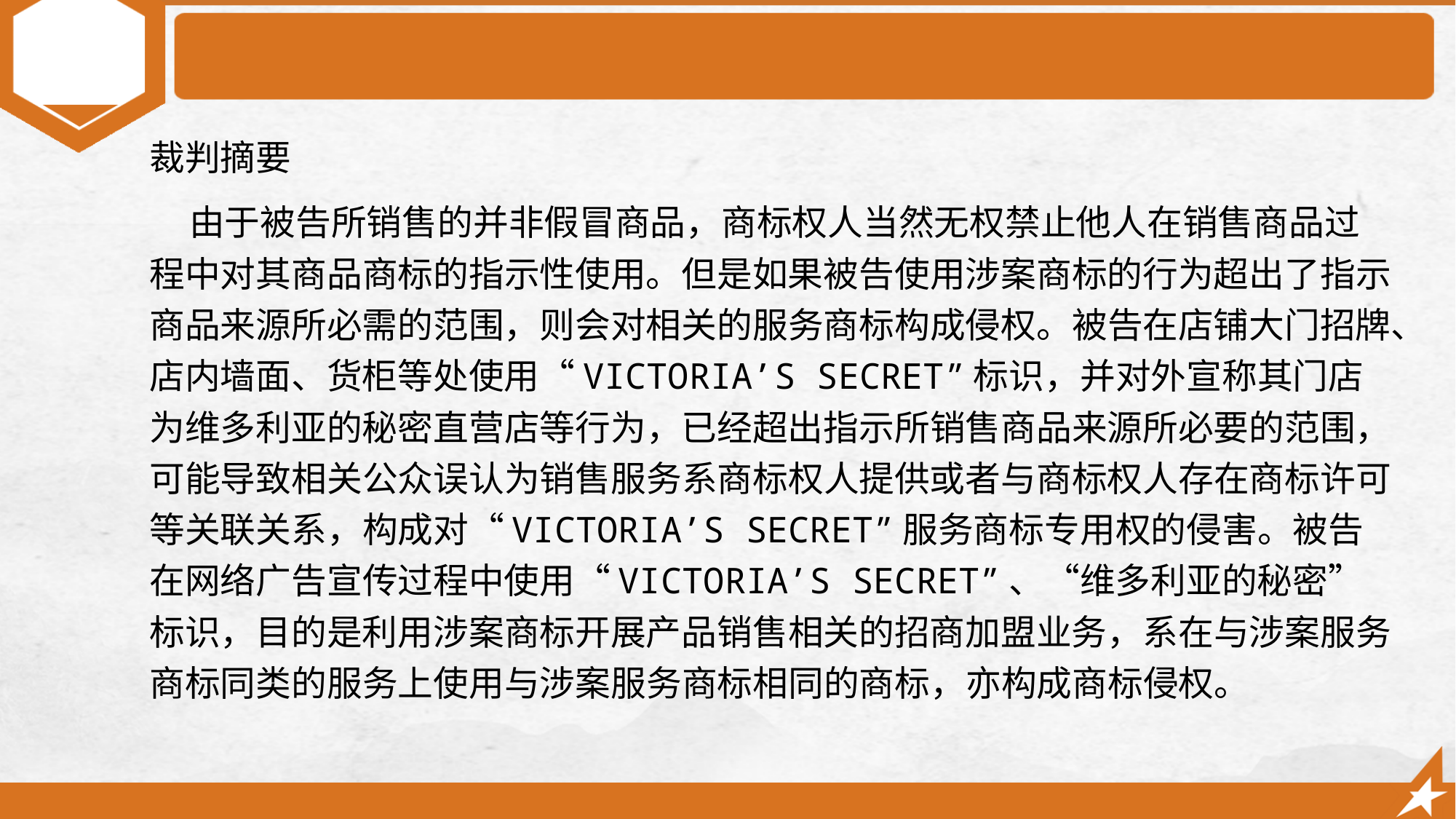

裁判摘要
    由于被告所销售的并非假冒商品，商标权人当然无权禁止他人在销售商品过程中对其商品商标的指示性使用。但是如果被告使用涉案商标的行为超出了指示商品来源所必需的范围，则会对相关的服务商标构成侵权。被告在店铺大门招牌、店内墙面、货柜等处使用“VICTORIA’S SECRET”标识，并对外宣称其门店为维多利亚的秘密直营店等行为，已经超出指示所销售商品来源所必要的范围，可能导致相关公众误认为销售服务系商标权人提供或者与商标权人存在商标许可等关联关系，构成对“VICTORIA’S SECRET”服务商标专用权的侵害。被告在网络广告宣传过程中使用“VICTORIA’S SECRET”、“维多利亚的秘密”标识，目的是利用涉案商标开展产品销售相关的招商加盟业务，系在与涉案服务商标同类的服务上使用与涉案服务商标相同的商标，亦构成商标侵权。